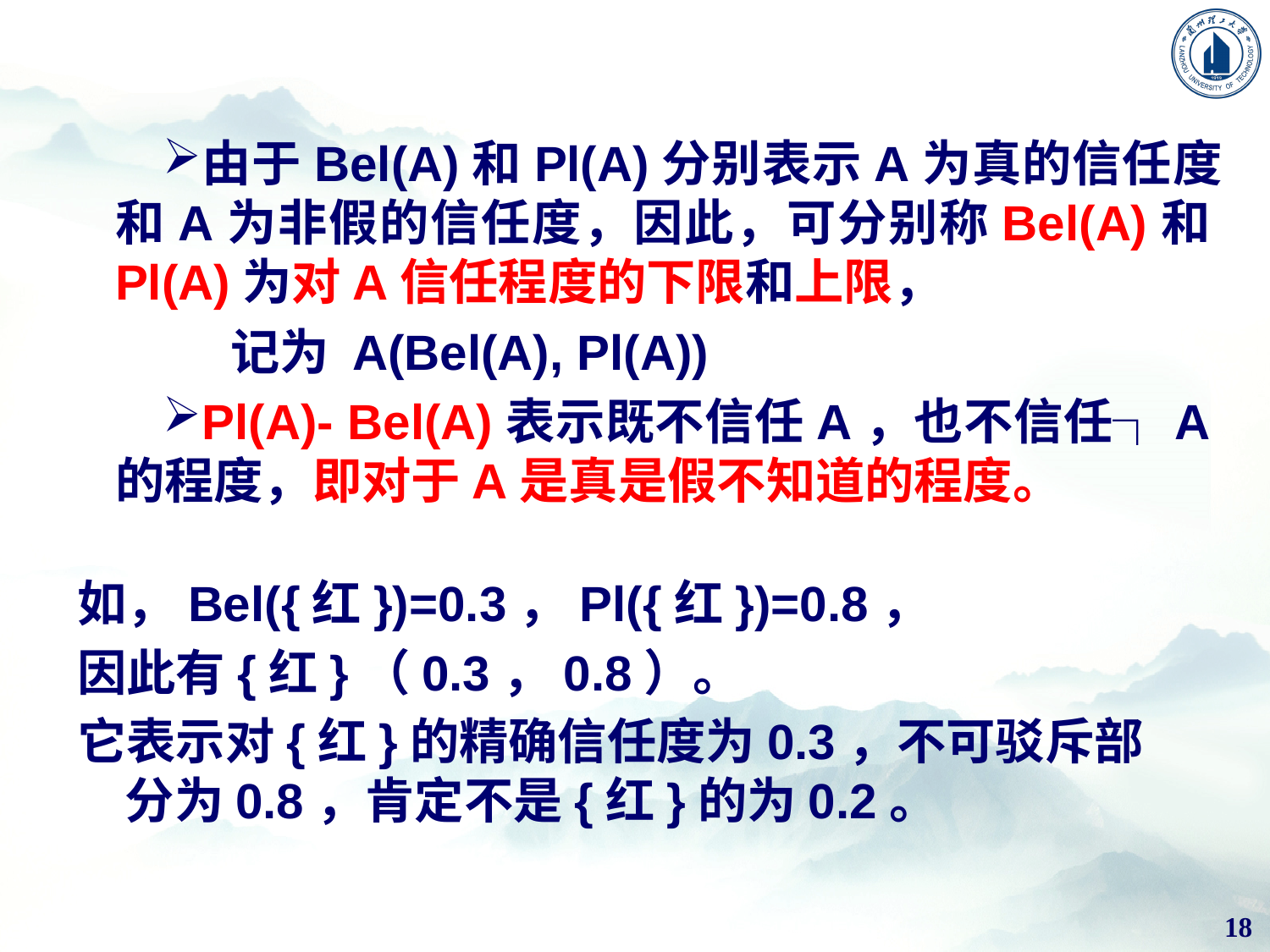

由于Bel(A)和Pl(A)分别表示A为真的信任度和A为非假的信任度，因此，可分别称Bel(A)和Pl(A)为对A信任程度的下限和上限，
     记为 A(Bel(A), Pl(A))
Pl(A)- Bel(A)表示既不信任A，也不信任┐A的程度，即对于A是真是假不知道的程度。
如，Bel({红})=0.3，Pl({红})=0.8，
因此有{红}（0.3，0.8）。
它表示对{红}的精确信任度为0.3，不可驳斥部分为0.8，肯定不是{红}的为0.2。
18